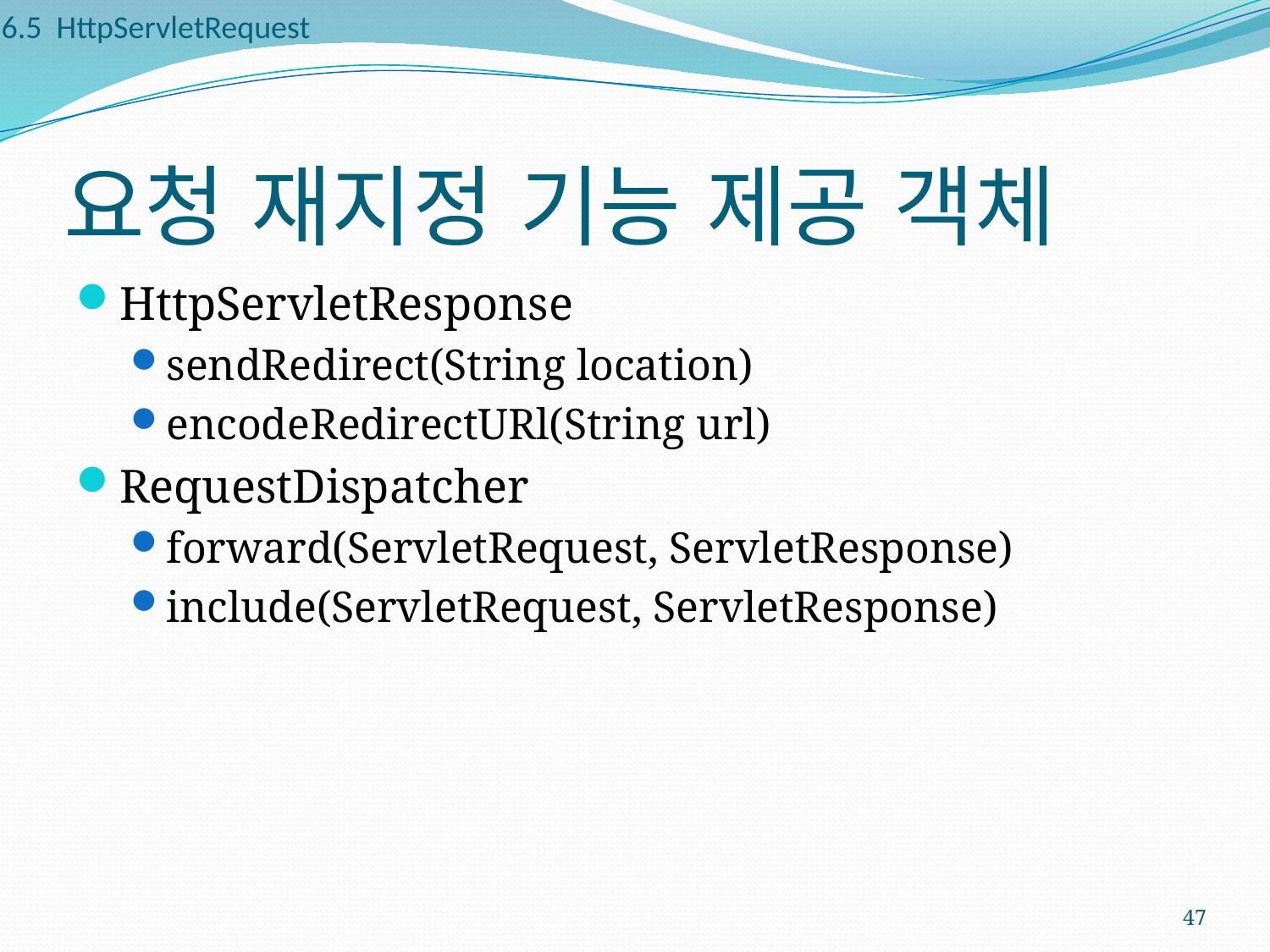

6.5  HttpServletRequest
# 요청 재지정 기능 제공 객체
HttpServletResponse
sendRedirect(String location)
encodeRedirectURl(String url)
RequestDispatcher
forward(ServletRequest, ServletResponse)
include(ServletRequest, ServletResponse)
47